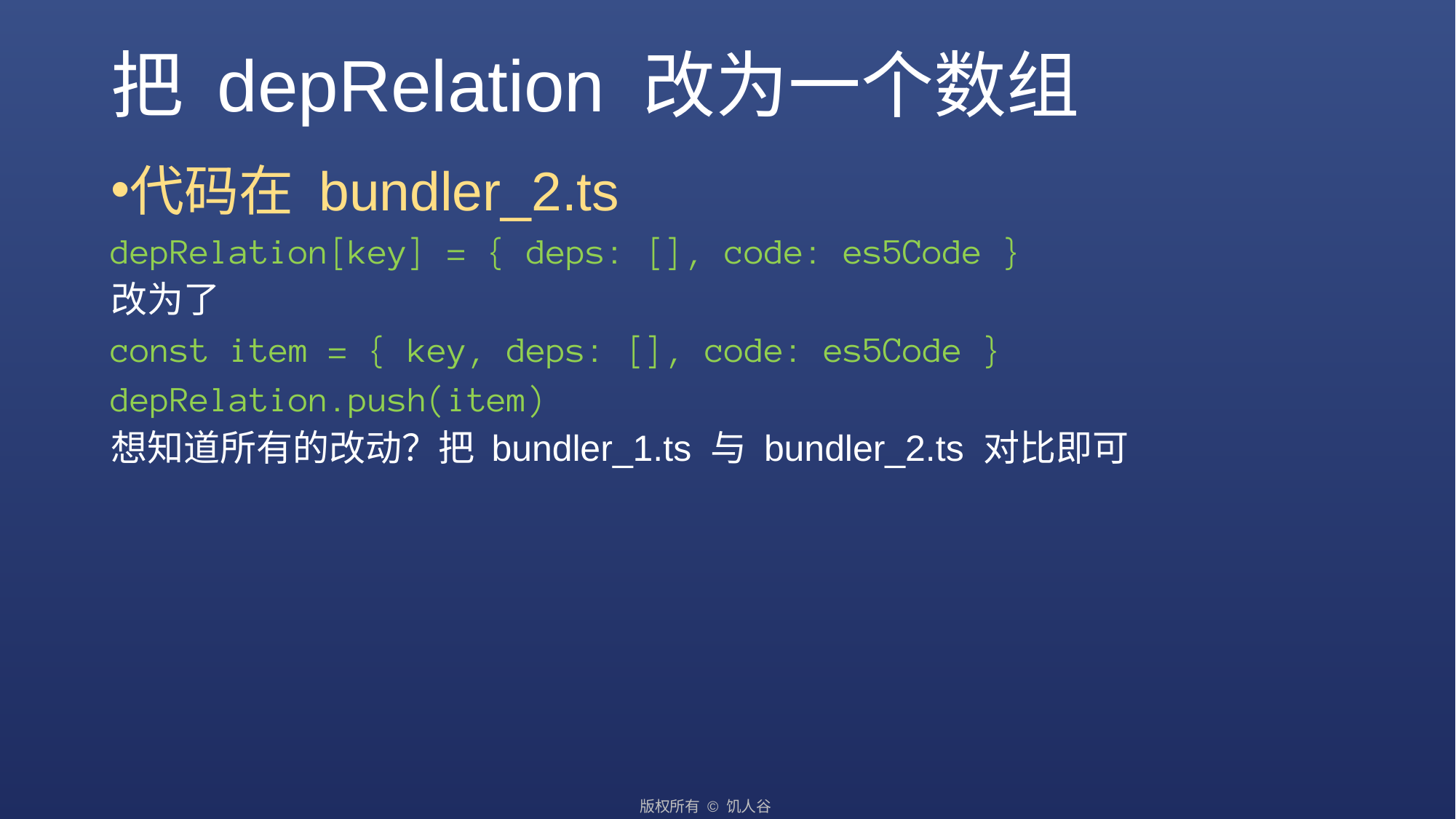

# 把 depRelation 改为一个数组
代码在 bundler_2.ts
depRelation[key] = { deps: [], code: es5Code }
改为了
const item = { key, deps: [], code: es5Code }
depRelation.push(item)
想知道所有的改动？把 bundler_1.ts 与 bundler_2.ts 对比即可